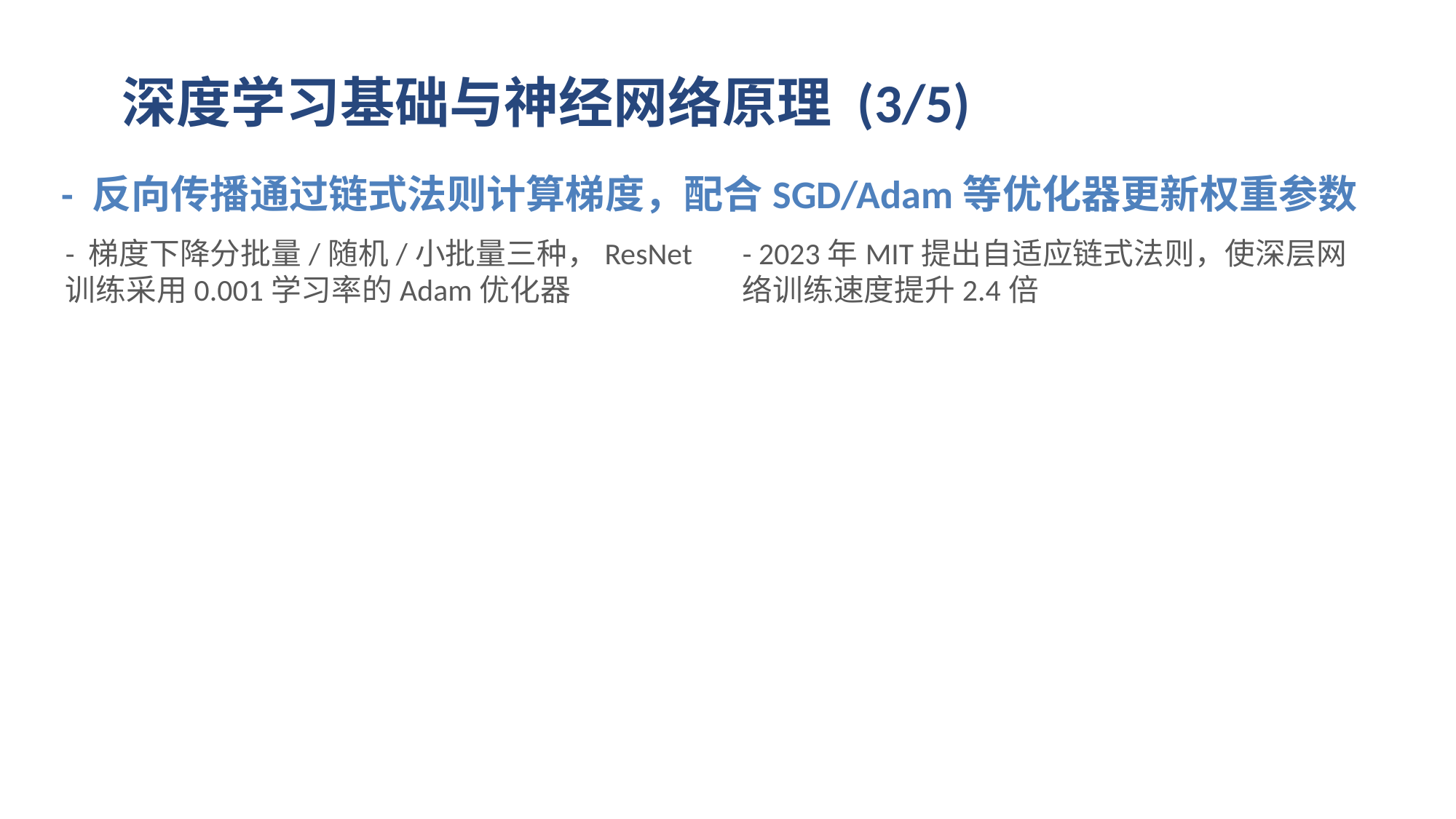

# 深度学习基础与神经网络原理 (3/5)

- 反向传播通过链式法则计算梯度，配合SGD/Adam等优化器更新权重参数

- 梯度下降分批量/随机/小批量三种，ResNet训练采用0.001学习率的Adam优化器

- 2023年MIT提出自适应链式法则，使深层网络训练速度提升2.4倍